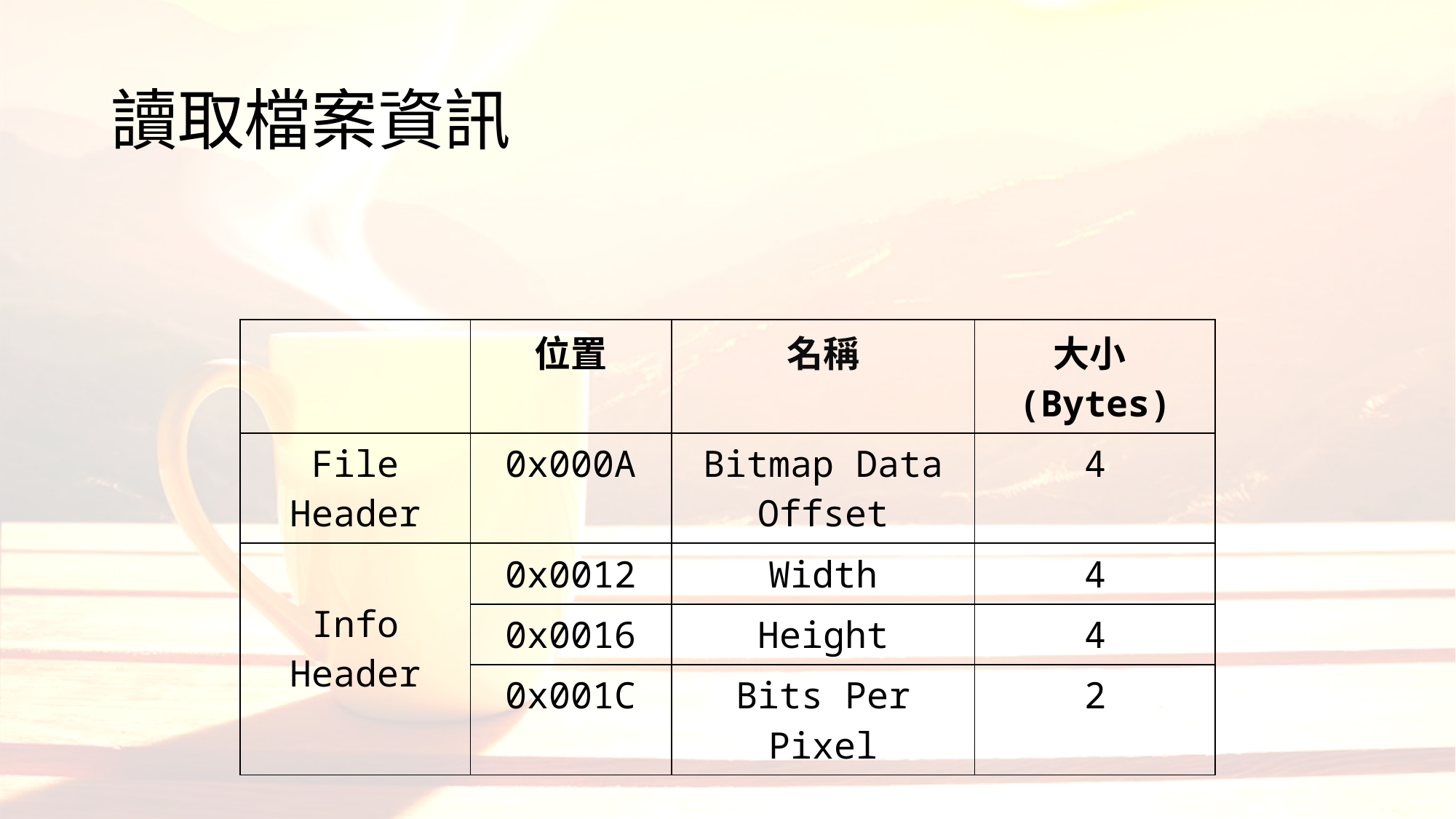

# 讀取檔案資訊
|  | 位置 | 名稱 | 大小(Bytes) |
| --- | --- | --- | --- |
| File Header | 0x000A | Bitmap Data Offset | 4 |
| Info Header | 0x0012 | Width | 4 |
|  | 0x0016 | Height | 4 |
|  | 0x001C | Bits Per Pixel | 2 |